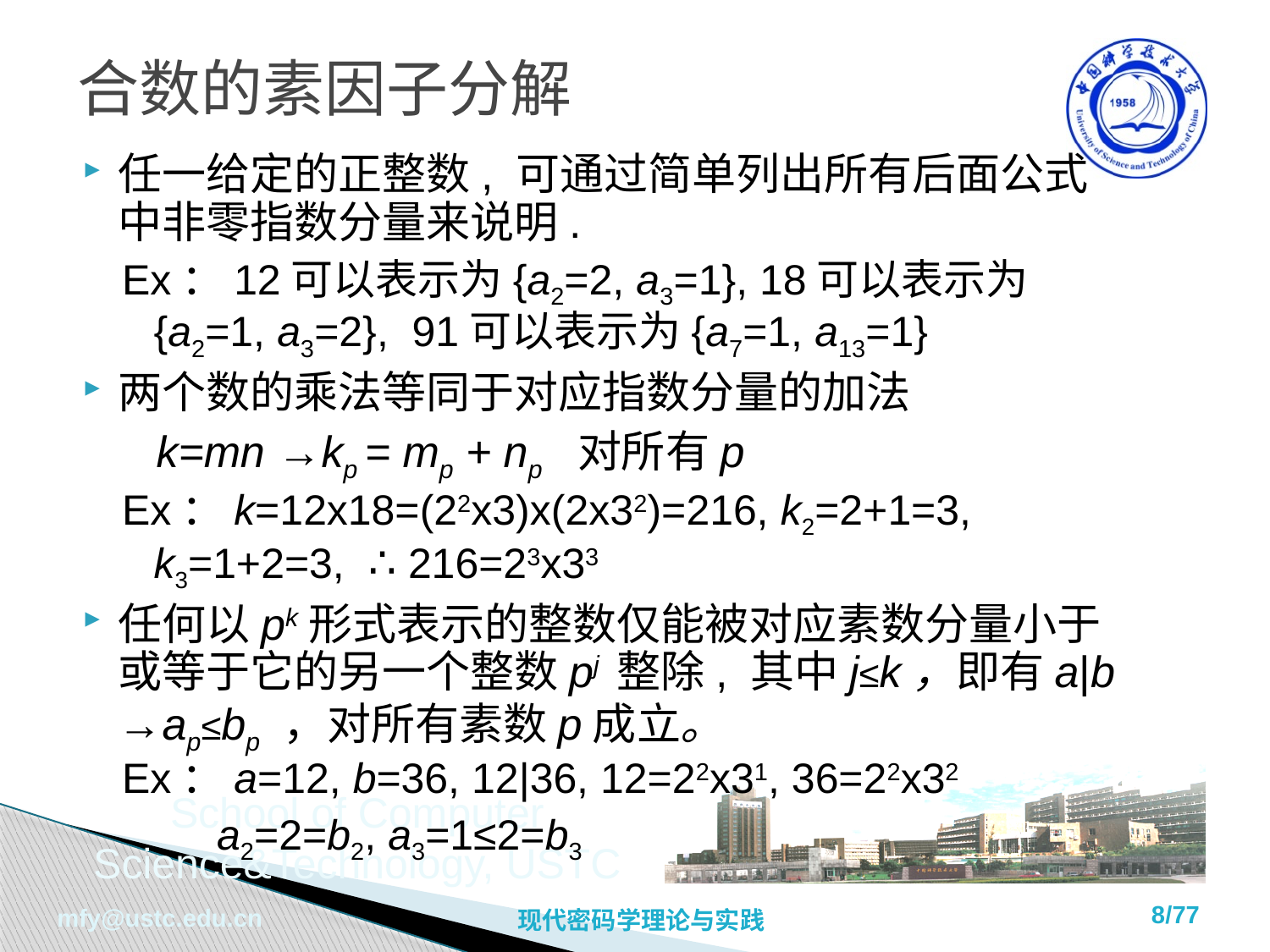

# 合数的素因子分解
任一给定的正整数, 可通过简单列出所有后面公式中非零指数分量来说明.
Ex：12可以表示为{a2=2, a3=1}, 18可以表示为      {a2=1, a3=2},  91可以表示为{a7=1, a13=1}
两个数的乘法等同于对应指数分量的加法
      k=mn →kp = mp + np  对所有p
Ex：k=12x18=(22x3)x(2x32)=216, k2=2+1=3, k3=1+2=3,  ∴ 216=23x33
任何以pk形式表示的整数仅能被对应素数分量小于或等于它的另一个整数pj 整除, 其中j≤k，即有a|b →ap≤bp ，对所有素数p成立。
Ex：a=12, b=36, 12|36, 12=22x31, 36=22x32
        a2=2=b2, a3=1≤2=b3